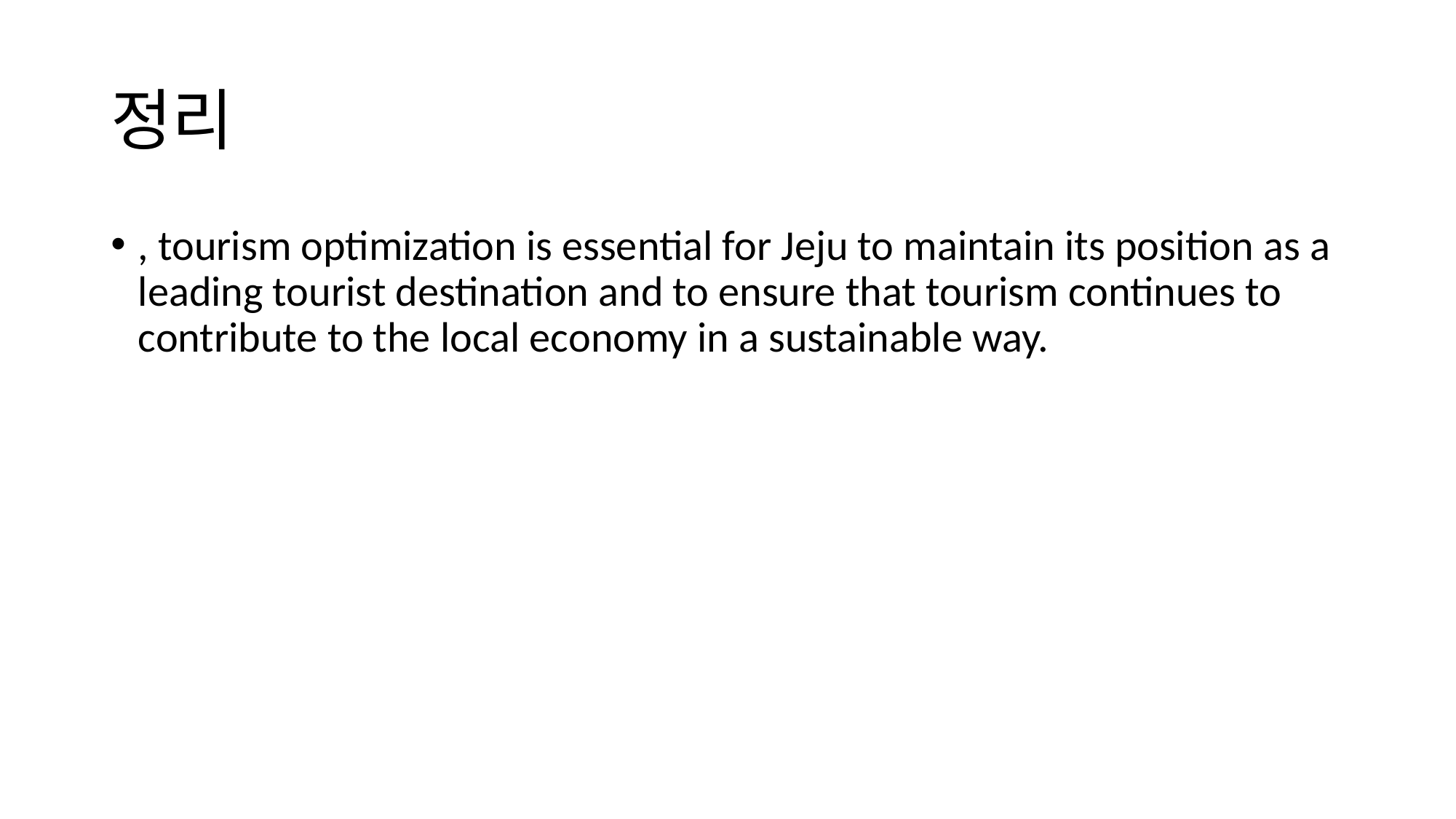

# 정리
, tourism optimization is essential for Jeju to maintain its position as a leading tourist destination and to ensure that tourism continues to contribute to the local economy in a sustainable way.